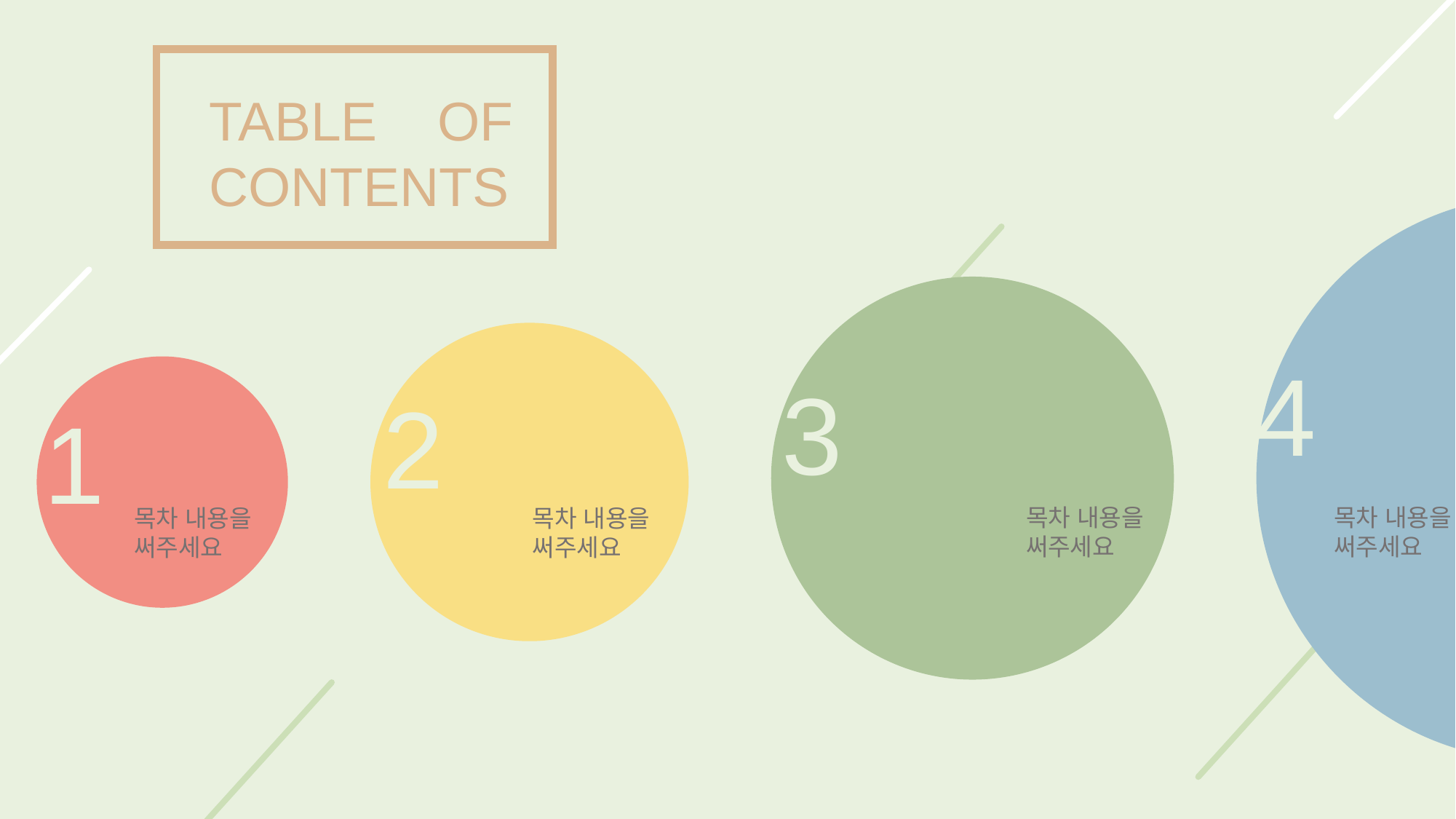

TABLE    OF
CONTENTS

4

3
2
1
목차 내용을
써주세요
목차 내용을
써주세요
목차 내용을
써주세요
목차 내용을
써주세요